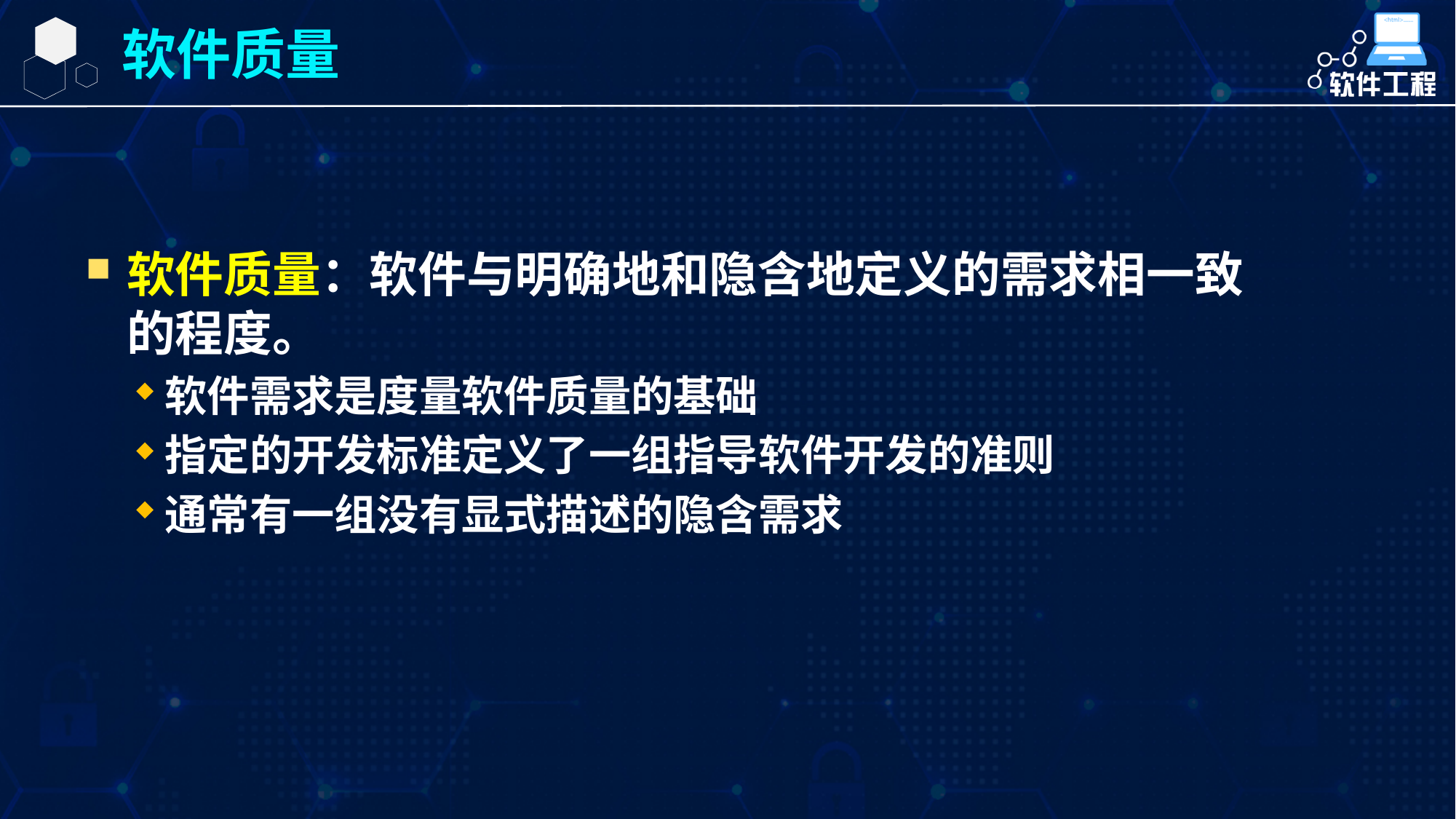

# 软件质量
软件质量：软件与明确地和隐含地定义的需求相一致的程度。
软件需求是度量软件质量的基础
指定的开发标准定义了一组指导软件开发的准则
通常有一组没有显式描述的隐含需求